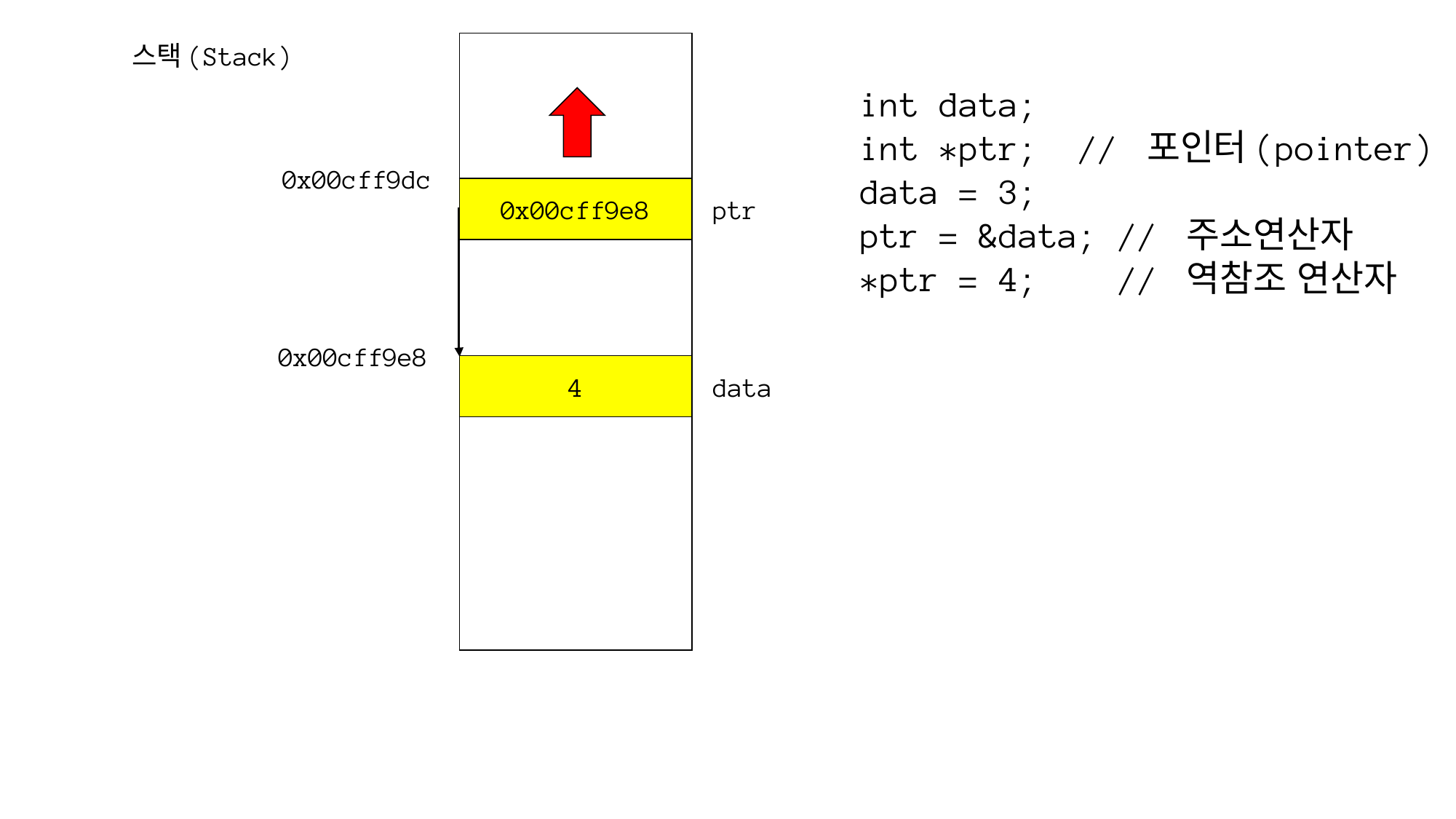

스택(Stack)

int data;
int *ptr;  // 포인터(pointer)
data = 3;
ptr = &data; // 주소연산자
*ptr = 4;    // 역참조 연산자

0x00cff9dc
0x00cff9e8
ptr
0x00cff9e8

4
data